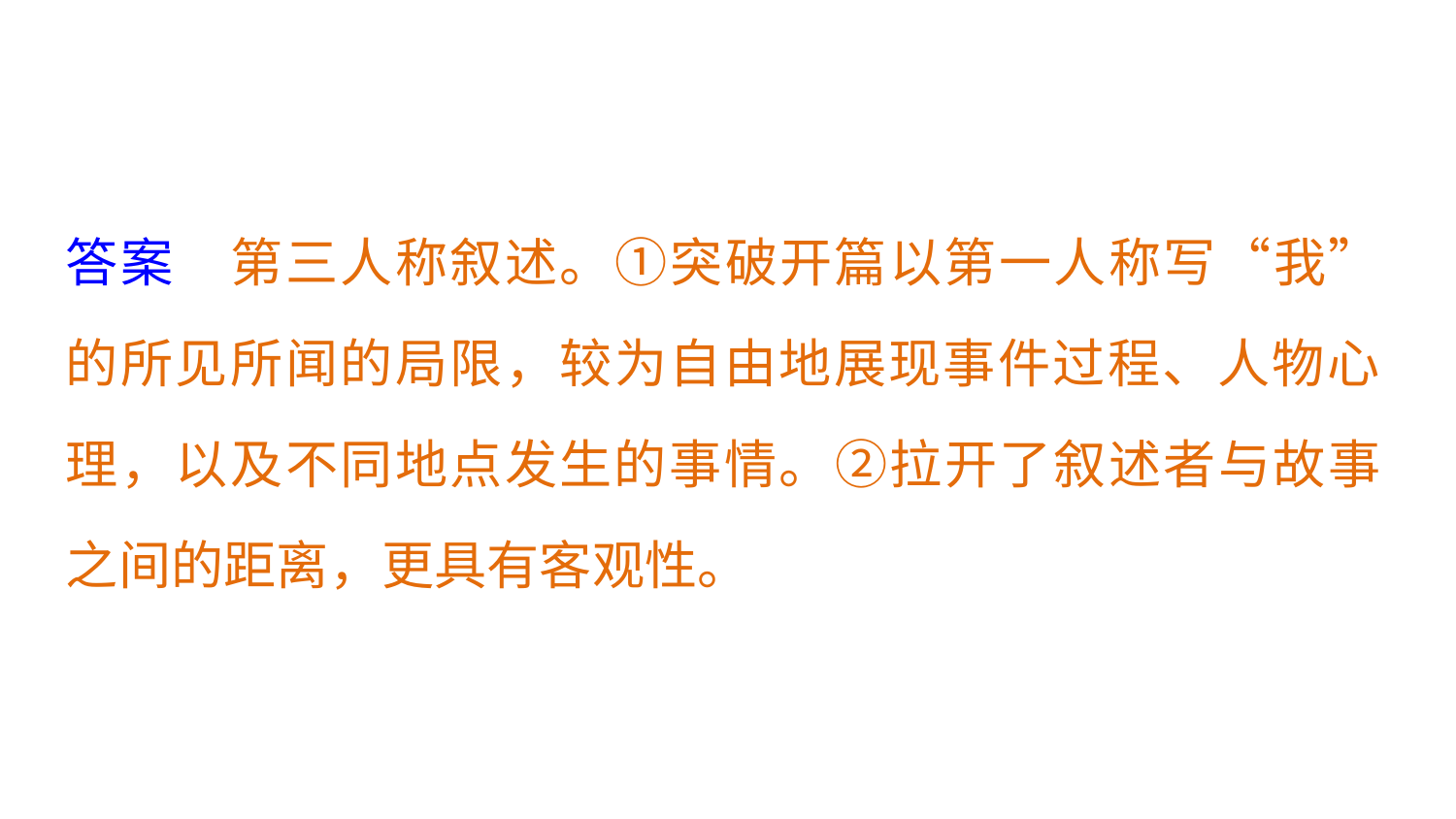

答案　第三人称叙述。①突破开篇以第一人称写“我”的所见所闻的局限，较为自由地展现事件过程、人物心理，以及不同地点发生的事情。②拉开了叙述者与故事之间的距离，更具有客观性。